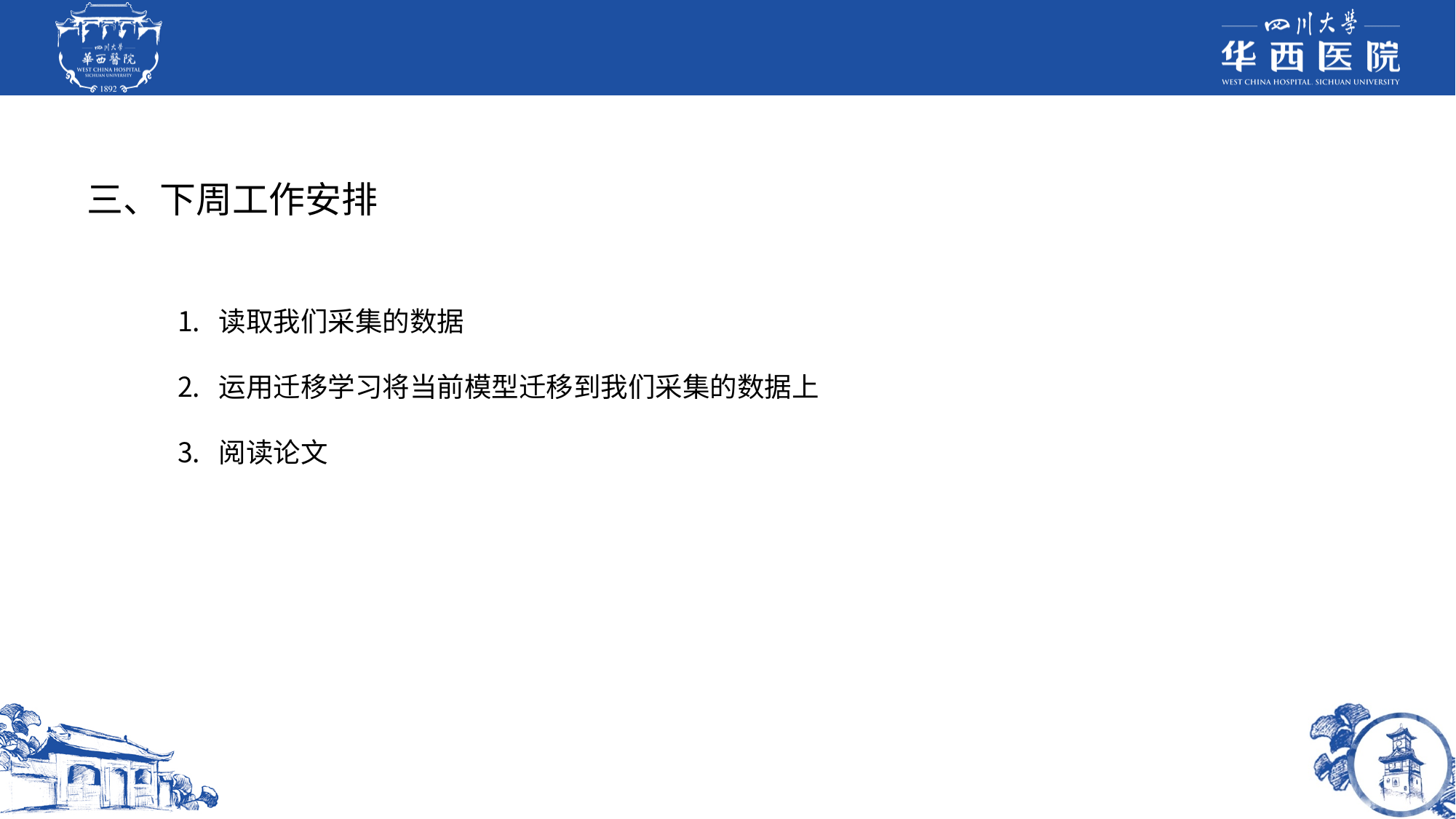

三、下周工作安排
读取我们采集的数据

运用迁移学习将当前模型迁移到我们采集的数据上

阅读论文